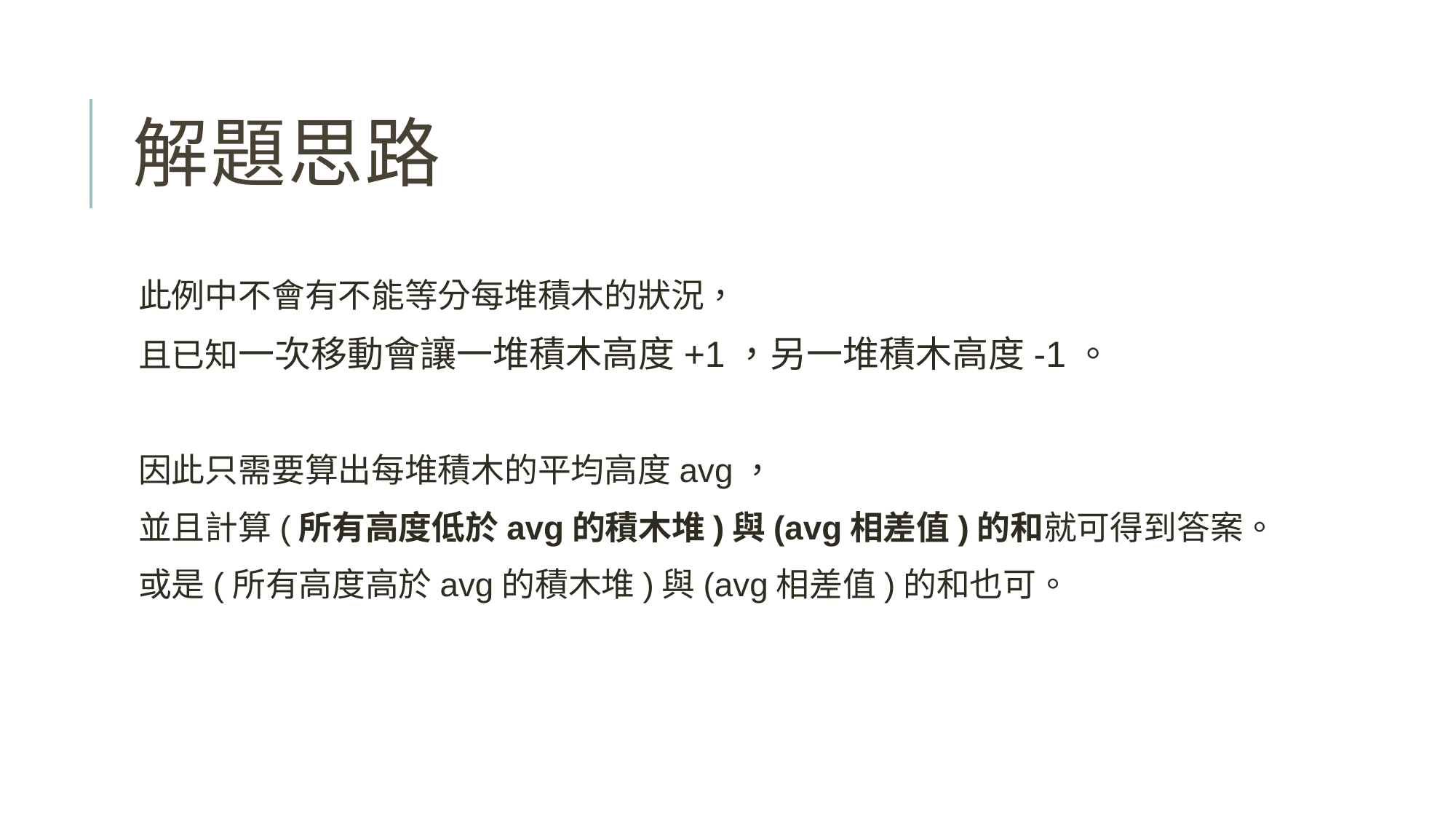

# 解題思路
此例中不會有不能等分每堆積木的狀況，
且已知一次移動會讓一堆積木高度+1，另一堆積木高度-1。

因此只需要算出每堆積木的平均高度avg，
並且計算(所有高度低於avg的積木堆)與(avg相差值)的和就可得到答案。
或是(所有高度高於avg的積木堆)與(avg相差值)的和也可。